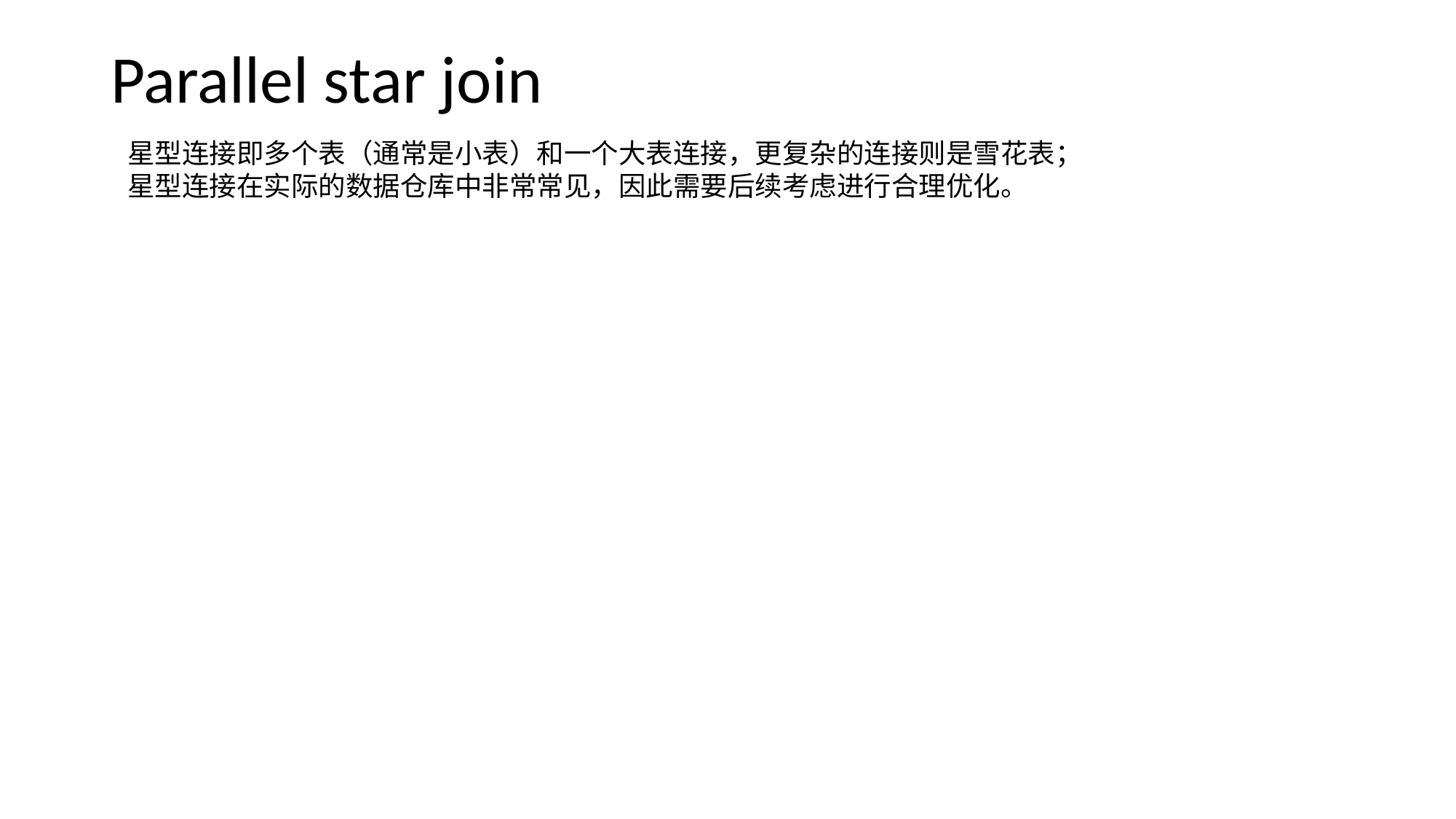

# Parallel star join
星型连接即多个表（通常是小表）和一个大表连接，更复杂的连接则是雪花表；
星型连接在实际的数据仓库中非常常见，因此需要后续考虑进行合理优化。